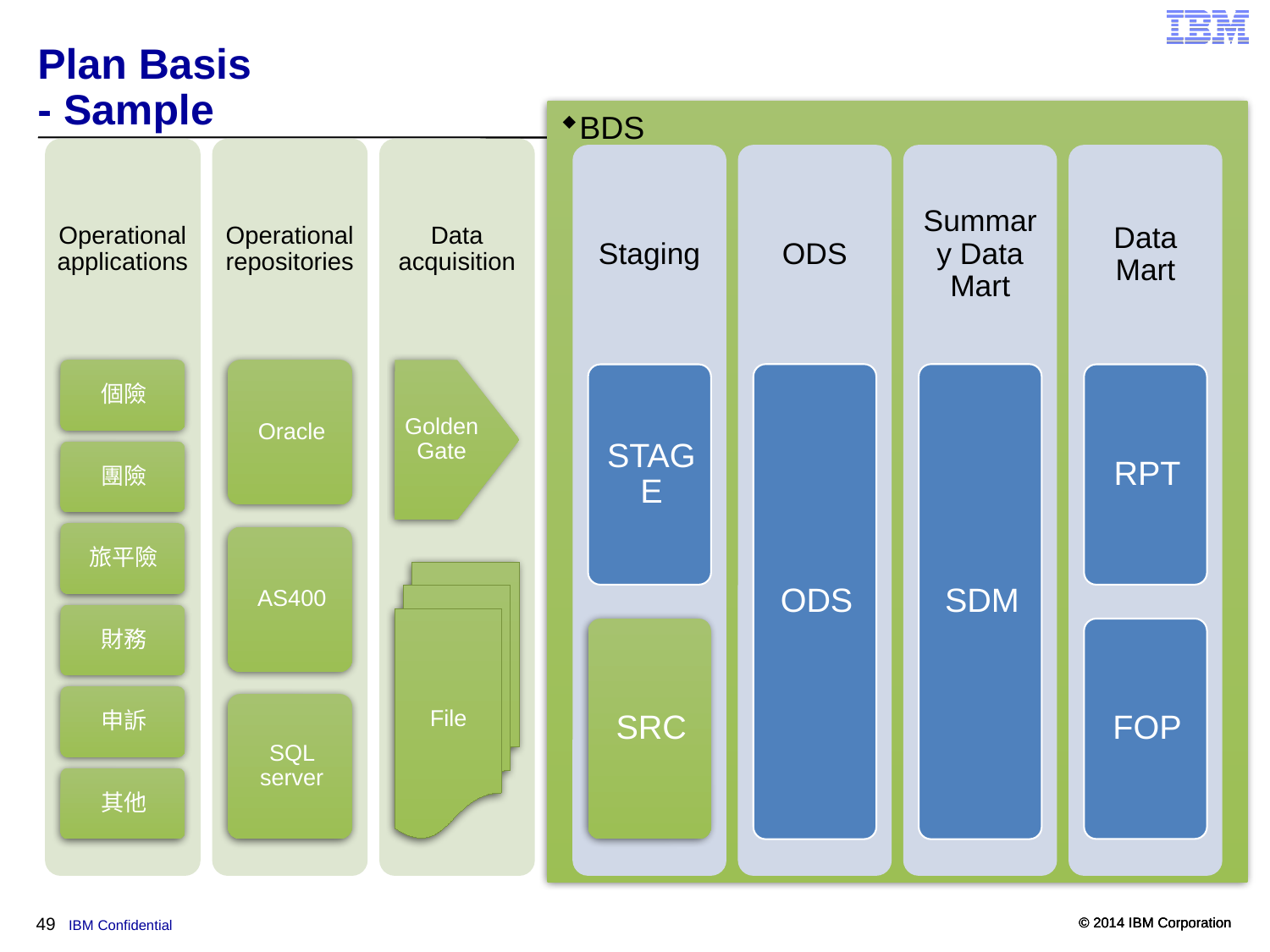

# Plan Basis - Sample
BDS
Operational applications
個險
團險
旅平險
財務
申訴
其他
Operational repositories
Oracle
AS400
SQL server
Data acquisition
Golden Gate
File
Staging
STAGE
SRC
ODS
ODS
Summary Data Mart
SDM
Data Mart
RPT
FOP